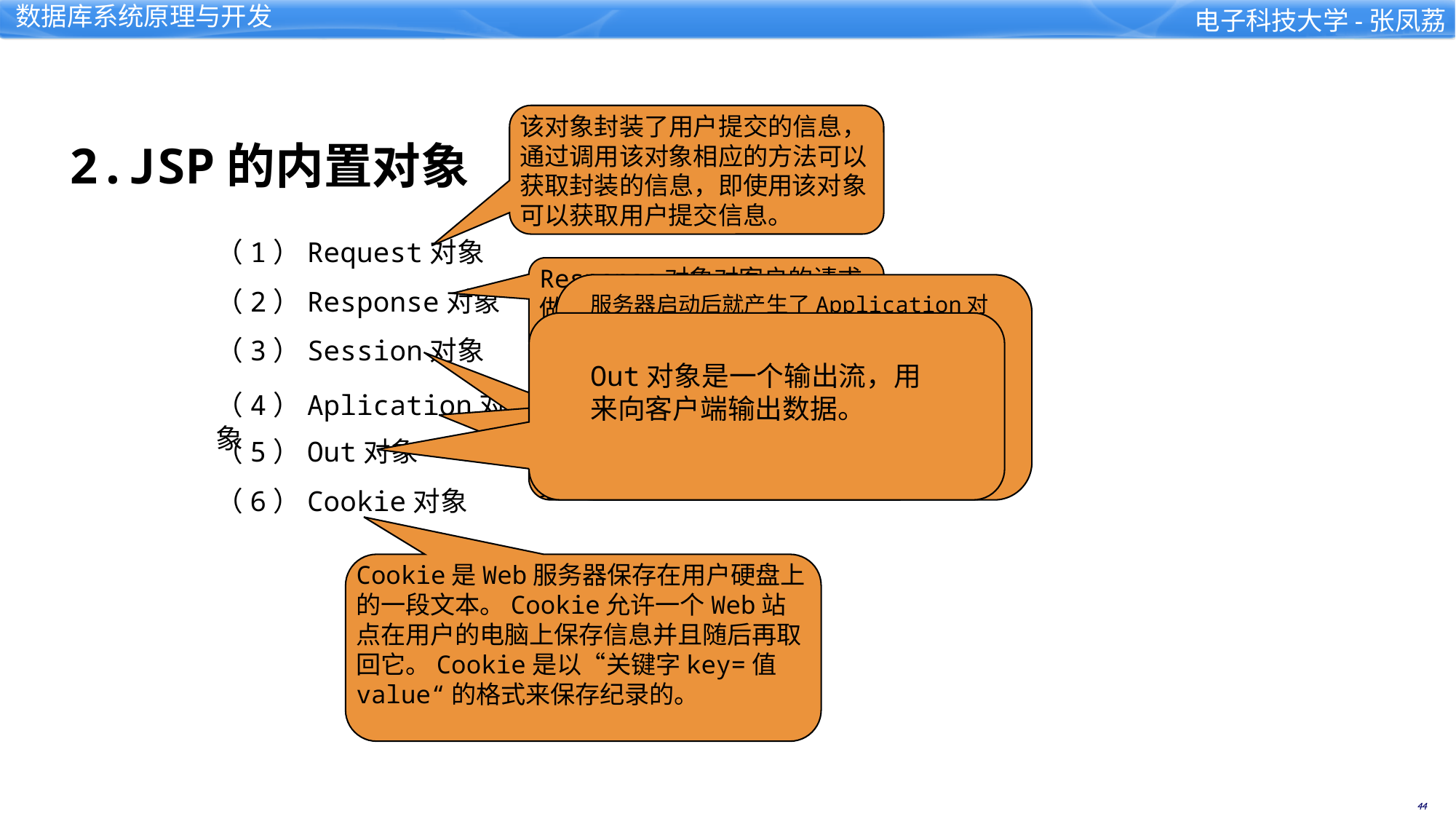

该对象封装了用户提交的信息，通过调用该对象相应的方法可以获取封装的信息，即使用该对象可以获取用户提交信息。
2.JSP的内置对象
（1）Request对象

Response对象对客户的请求做出动态的响应，向客户端发送数据。

（2）Response对象
服务器启动后就产生了Application对象，当客户再所访问的网站的各个页面之间浏览时，这个Application对象都是同一个，直到服务器关闭。但是与Session不同的是，所有客户的Application对象都是同一个，即所有客户共享这个内置的Application对象。

（3）Session对象

Out对象是一个输出流，用来向客户端输出数据。

Session对象是一个JSP内置对象，它在第一个JSP页面被装载时自动创建，完成会话期管理。
（4）Aplication对象
（5）Out对象

（6）Cookie对象

Cookie是Web服务器保存在用户硬盘上的一段文本。Cookie允许一个Web站点在用户的电脑上保存信息并且随后再取回它。Cookie是以“关键字key=值value“的格式来保存纪录的。